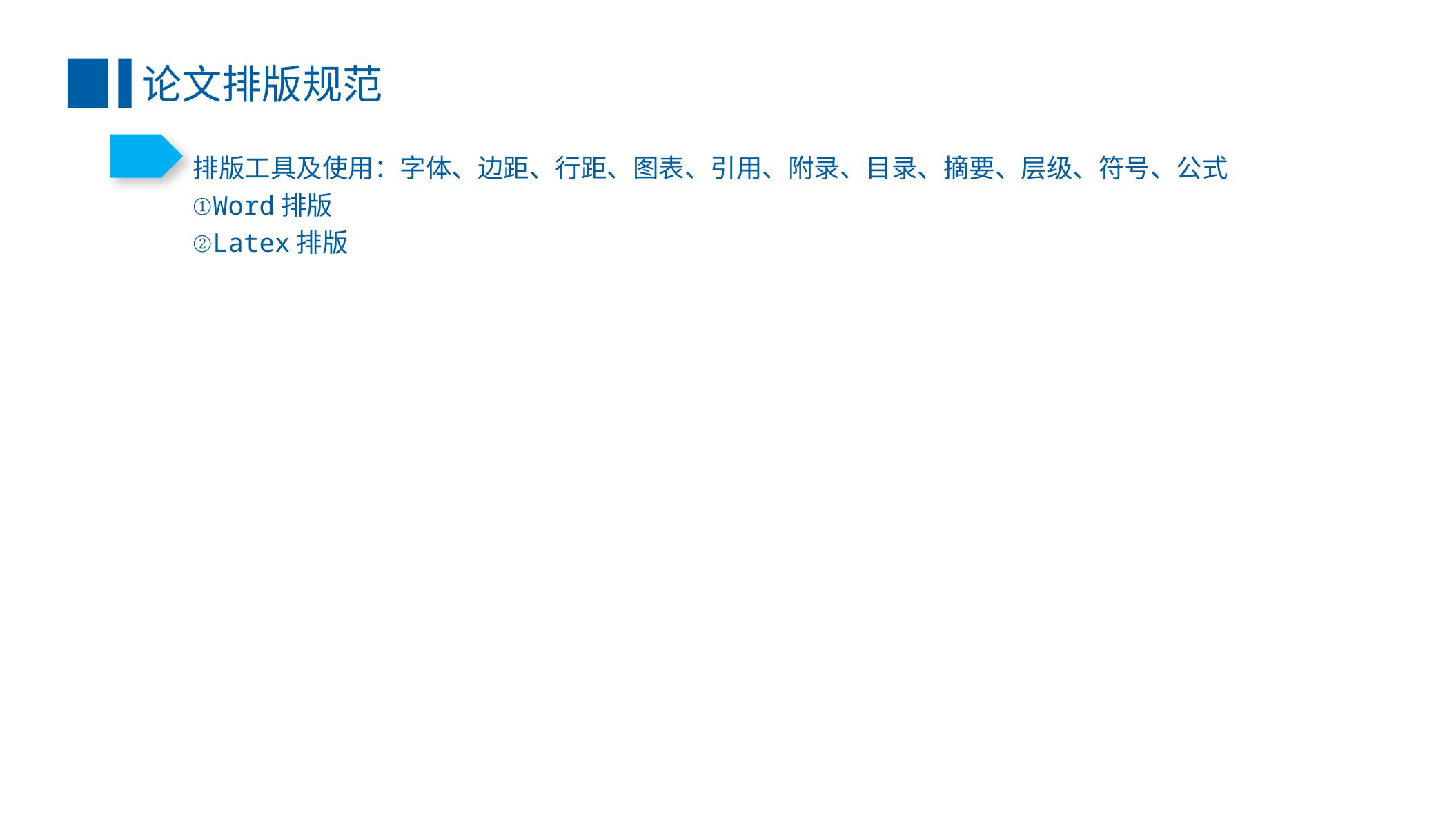

论文排版规范

排版工具及使用：字体、边距、行距、图表、引用、附录、目录、摘要、层级、符号、公式
①Word排版
②Latex排版